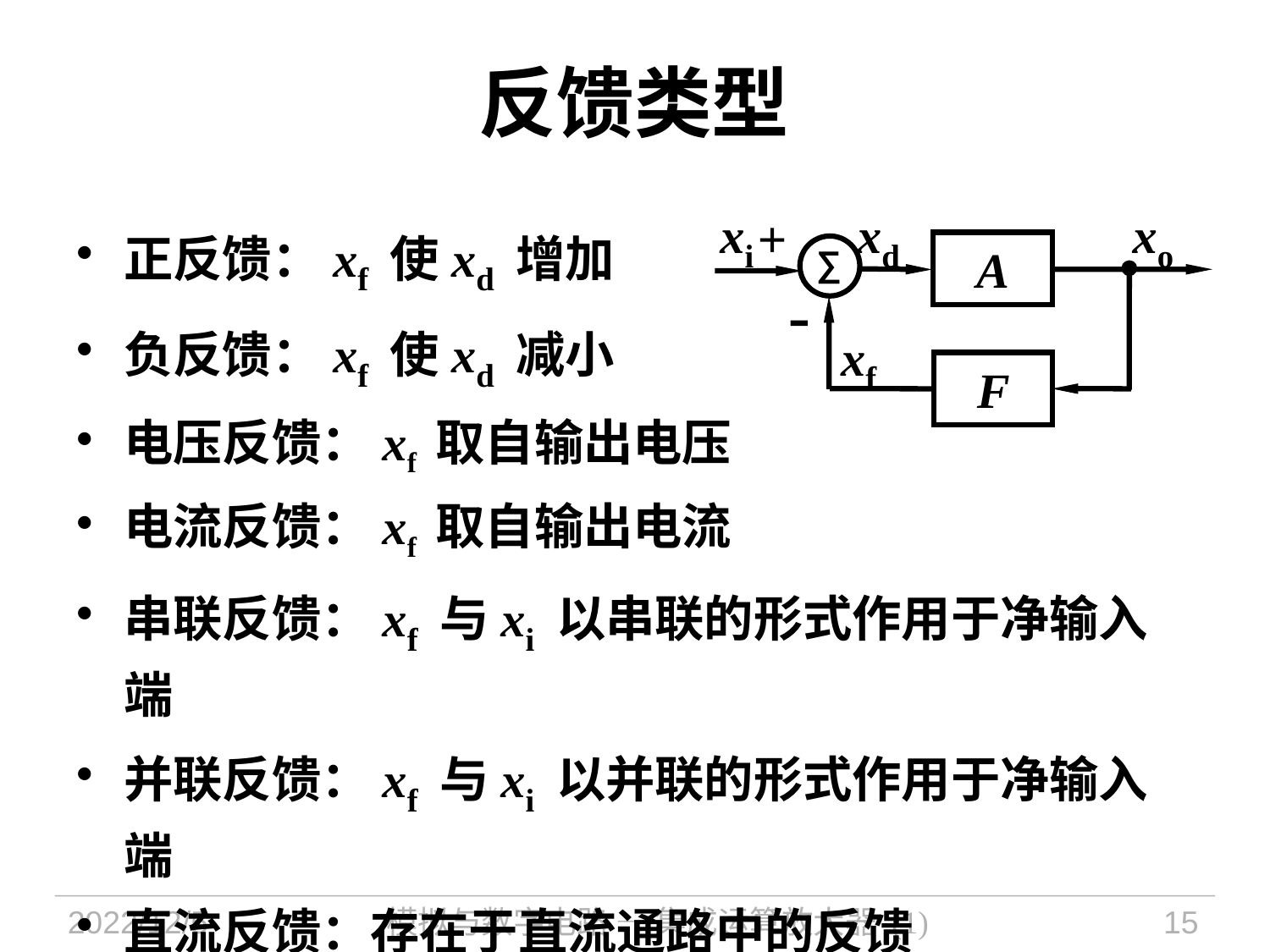

# 反馈类型
xi            xd
 xo
+
正反馈：xf 使xd 增加
负反馈：xf 使xd 减小
电压反馈：xf 取自输出电压
电流反馈：xf 取自输出电流
串联反馈：xf 与xi 以串联的形式作用于净输入端
并联反馈：xf 与xi 以并联的形式作用于净输入端
直流反馈：存在于直流通路中的反馈
交流反馈：存在于交流通路中的反馈
A

∑
-

 xf
F

2022/12/5
模拟与数字电路 — 集成运算放大器 (1)
15